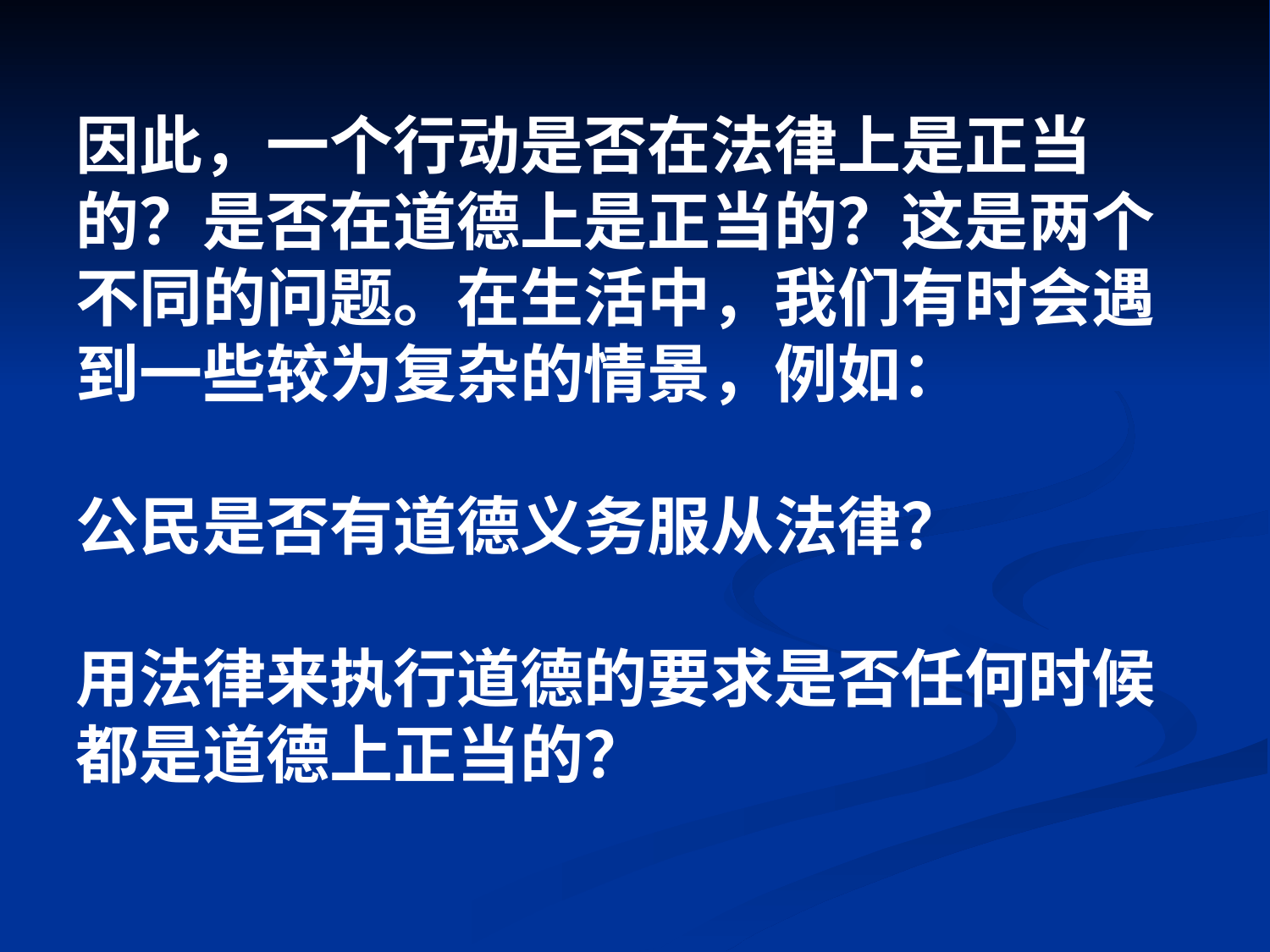

因此，一个行动是否在法律上是正当的？是否在道德上是正当的？这是两个不同的问题。在生活中，我们有时会遇到一些较为复杂的情景，例如：

公民是否有道德义务服从法律？

用法律来执行道德的要求是否任何时候都是道德上正当的？